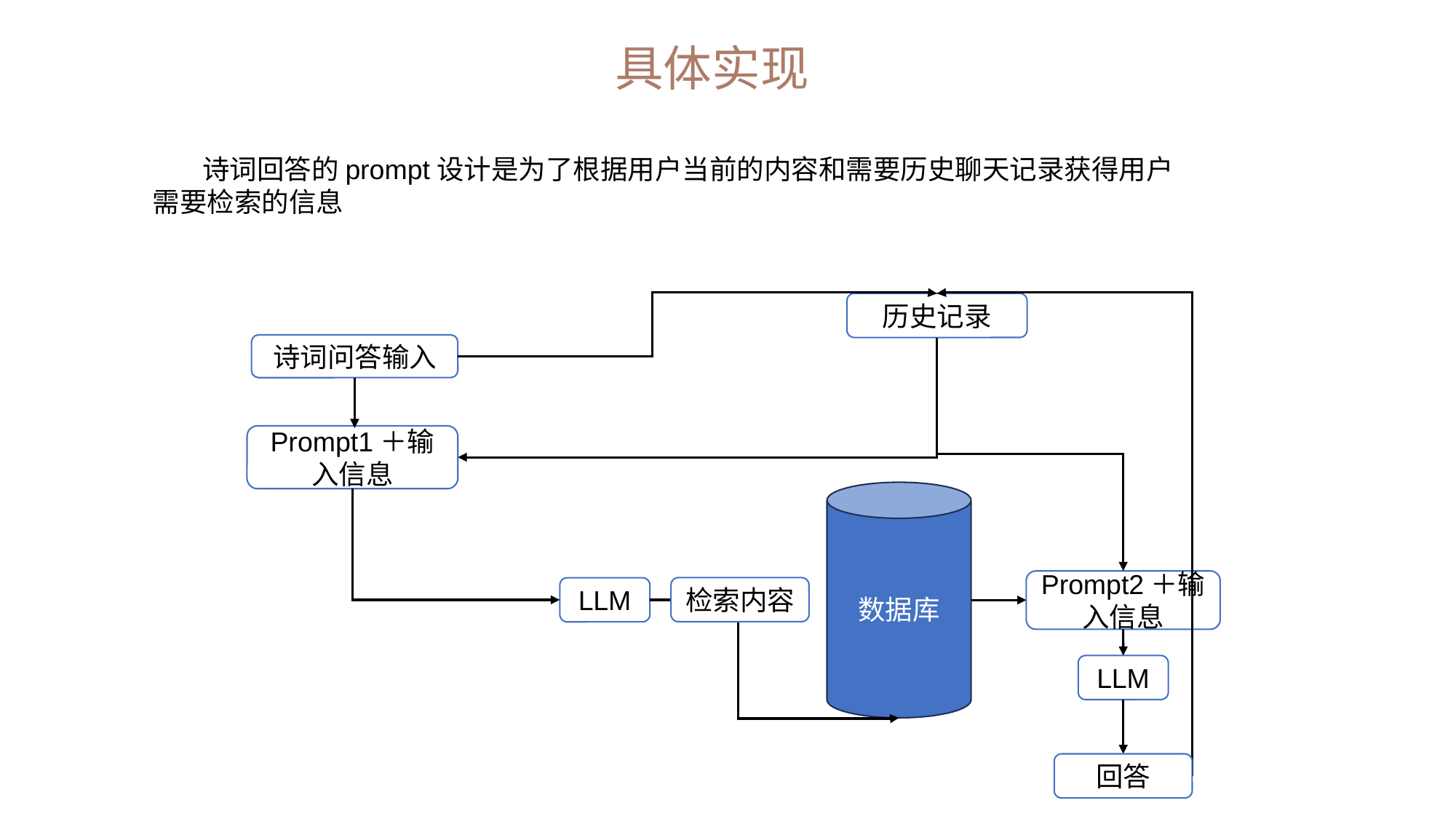

具体实现
       诗词回答的prompt设计是为了根据用户当前的内容和需要历史聊天记录获得用户需要检索的信息
历史记录
诗词问答输入
Prompt1＋输入信息
数据库
Prompt2＋输入信息
检索内容
LLM
LLM
回答
回答